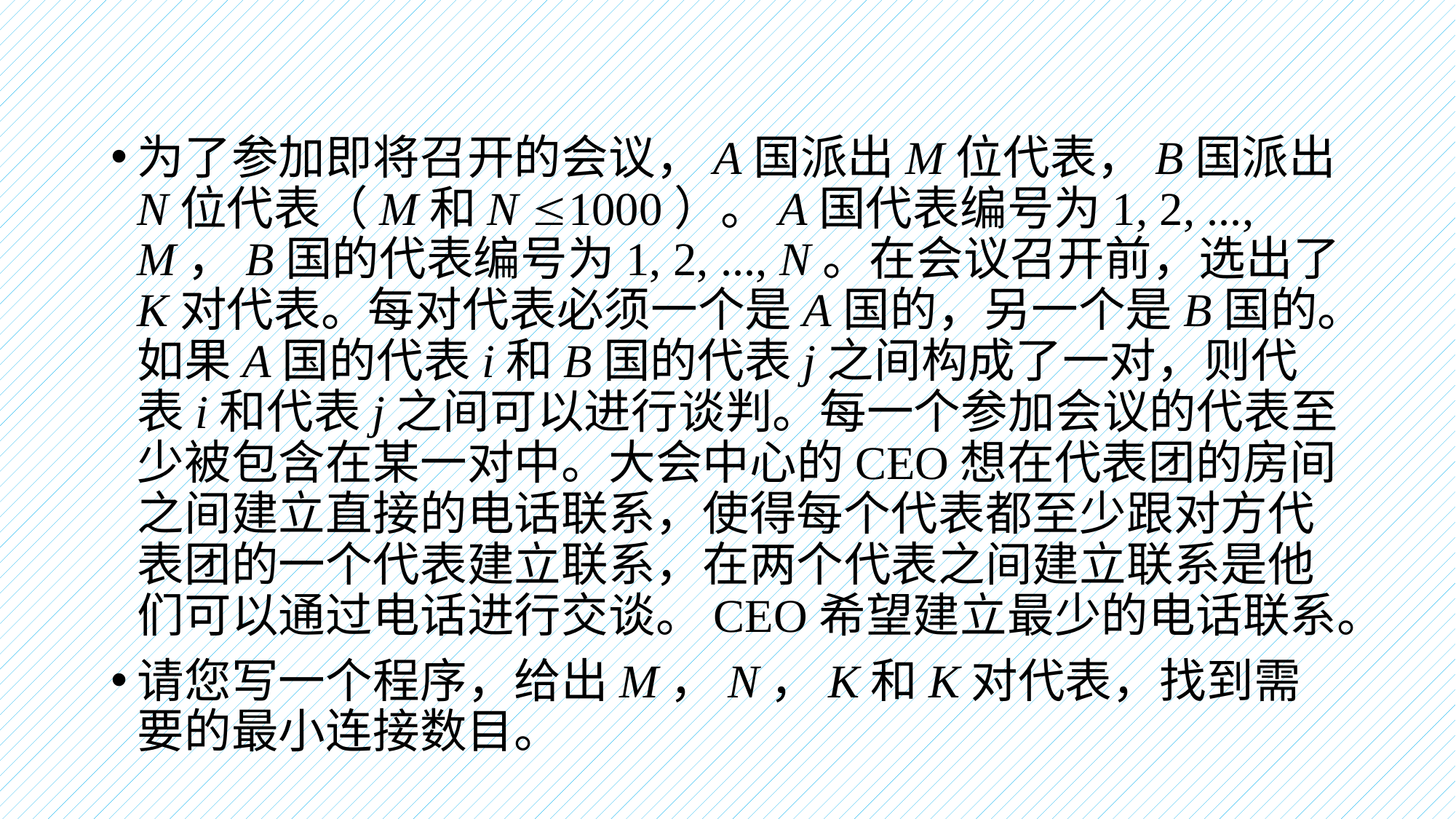

#
为了参加即将召开的会议，A国派出M位代表，B国派出N位代表（M和N ≤1000）。A国代表编号为1, 2, ..., M，B国的代表编号为1, 2, ..., N。在会议召开前，选出了K对代表。每对代表必须一个是A国的，另一个是B国的。如果A国的代表i和B国的代表j之间构成了一对，则代表i和代表j之间可以进行谈判。每一个参加会议的代表至少被包含在某一对中。大会中心的CEO想在代表团的房间之间建立直接的电话联系，使得每个代表都至少跟对方代表团的一个代表建立联系，在两个代表之间建立联系是他们可以通过电话进行交谈。CEO希望建立最少的电话联系。
请您写一个程序，给出M，N，K和K对代表，找到需要的最小连接数目。